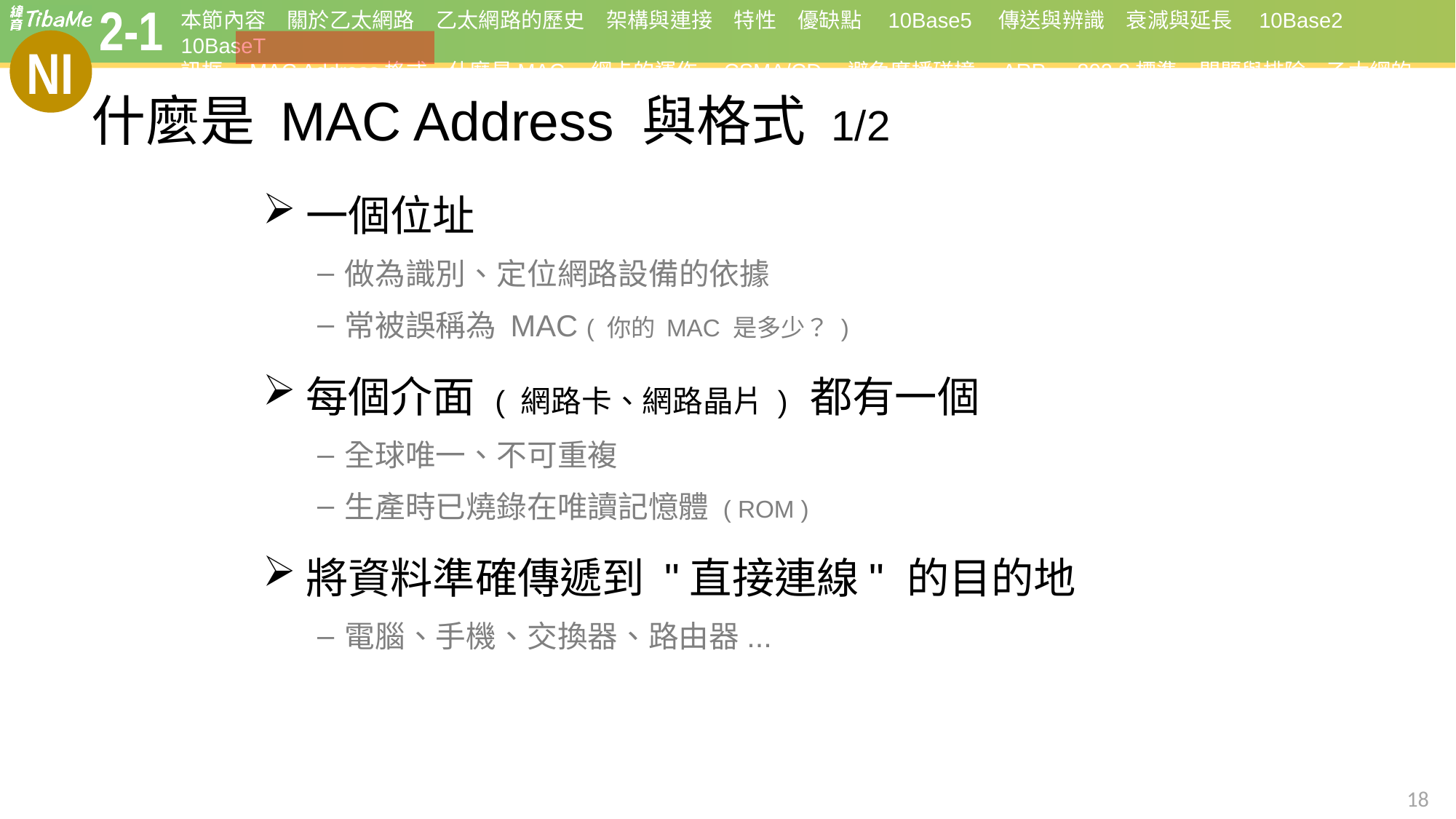

# 什麼是 MAC Address 與格式 1/2
一個位址
做為識別、定位網路設備的依據
常被誤稱為 MAC ( 你的 MAC 是多少？ )
每個介面 ( 網路卡、網路晶片 ) 都有一個
全球唯一、不可重複
生產時已燒錄在唯讀記憶體 ( ROM )
將資料準確傳遞到 "直接連線" 的目的地
電腦、手機、交換器、路由器...